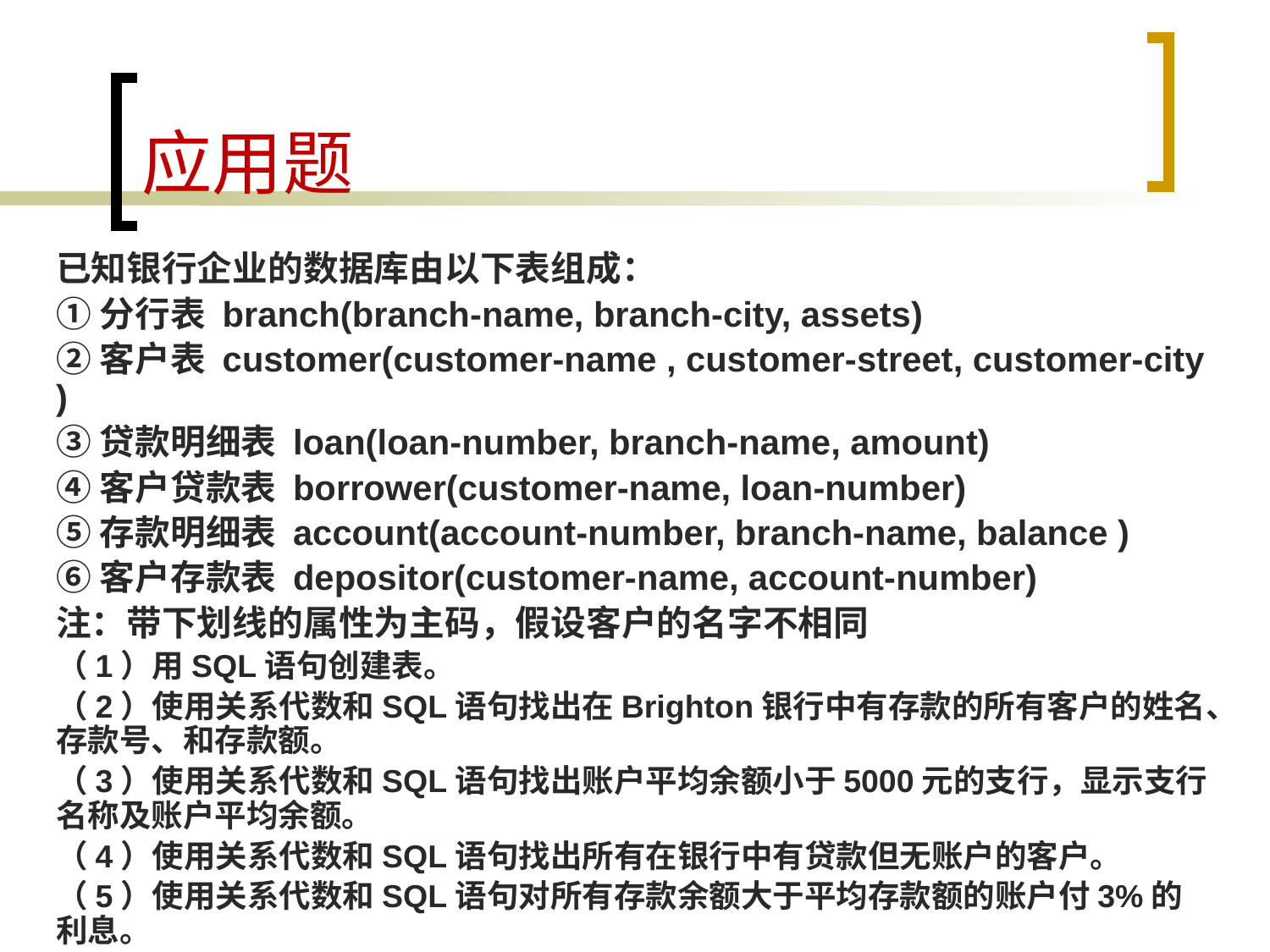

# 应用题
已知银行企业的数据库由以下表组成：
①分行表 branch(branch-name, branch-city, assets)
②客户表 customer(customer-name , customer-street, customer-city )
③贷款明细表 loan(loan-number, branch-name, amount)
④客户贷款表 borrower(customer-name, loan-number)
⑤存款明细表 account(account-number, branch-name, balance )
⑥客户存款表 depositor(customer-name, account-number)
注：带下划线的属性为主码，假设客户的名字不相同
（1）用SQL语句创建表。
（2）使用关系代数和SQL语句找出在Brighton银行中有存款的所有客户的姓名、存款号、和存款额。
（3）使用关系代数和SQL语句找出账户平均余额小于5000元的支行，显示支行名称及账户平均余额。
（4）使用关系代数和SQL语句找出所有在银行中有贷款但无账户的客户。
（5）使用关系代数和SQL语句对所有存款余额大于平均存款额的账户付3%的利息。